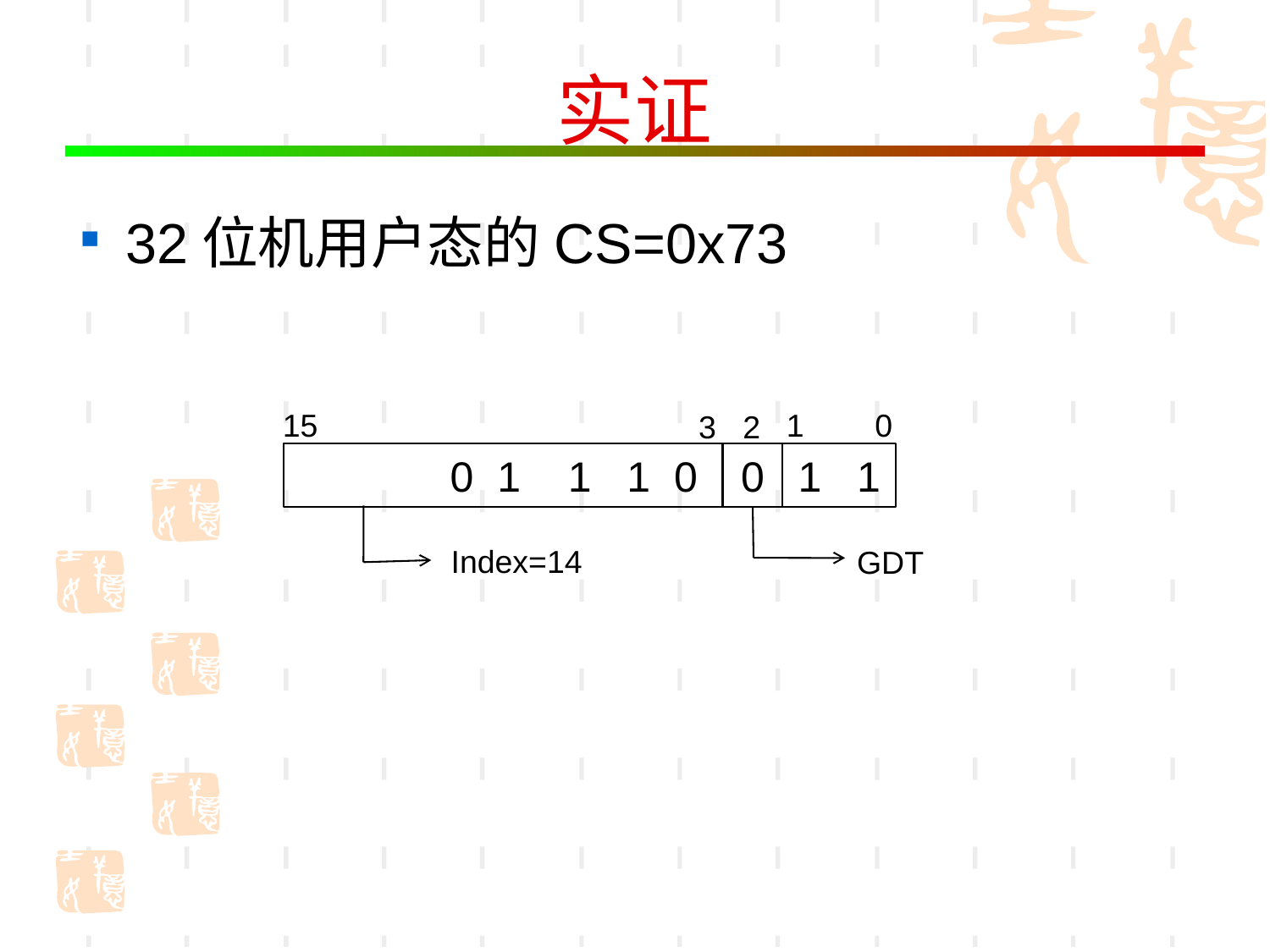

# 实证
32位机用户态的CS=0x73

15
 1        0
      3   2
             0  1    1   1  0
0
1   1
Index=14
GDT